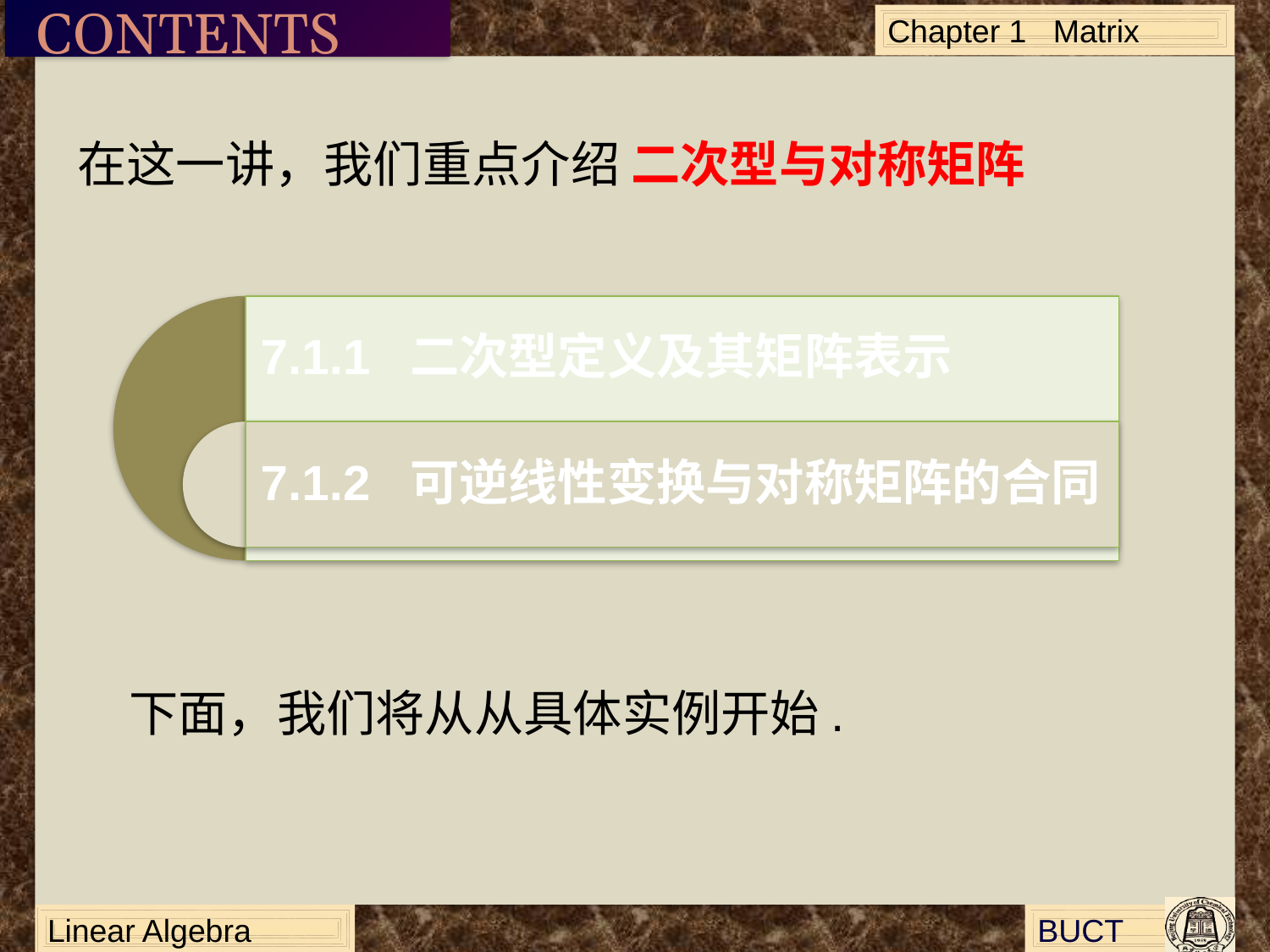

CONTENTS
在这一讲，我们重点介绍 二次型与对称矩阵
7.1.1  二次型定义及其矩阵表示
7.1.2  可逆线性变换与对称矩阵的合同
下面，我们将从从具体实例开始.